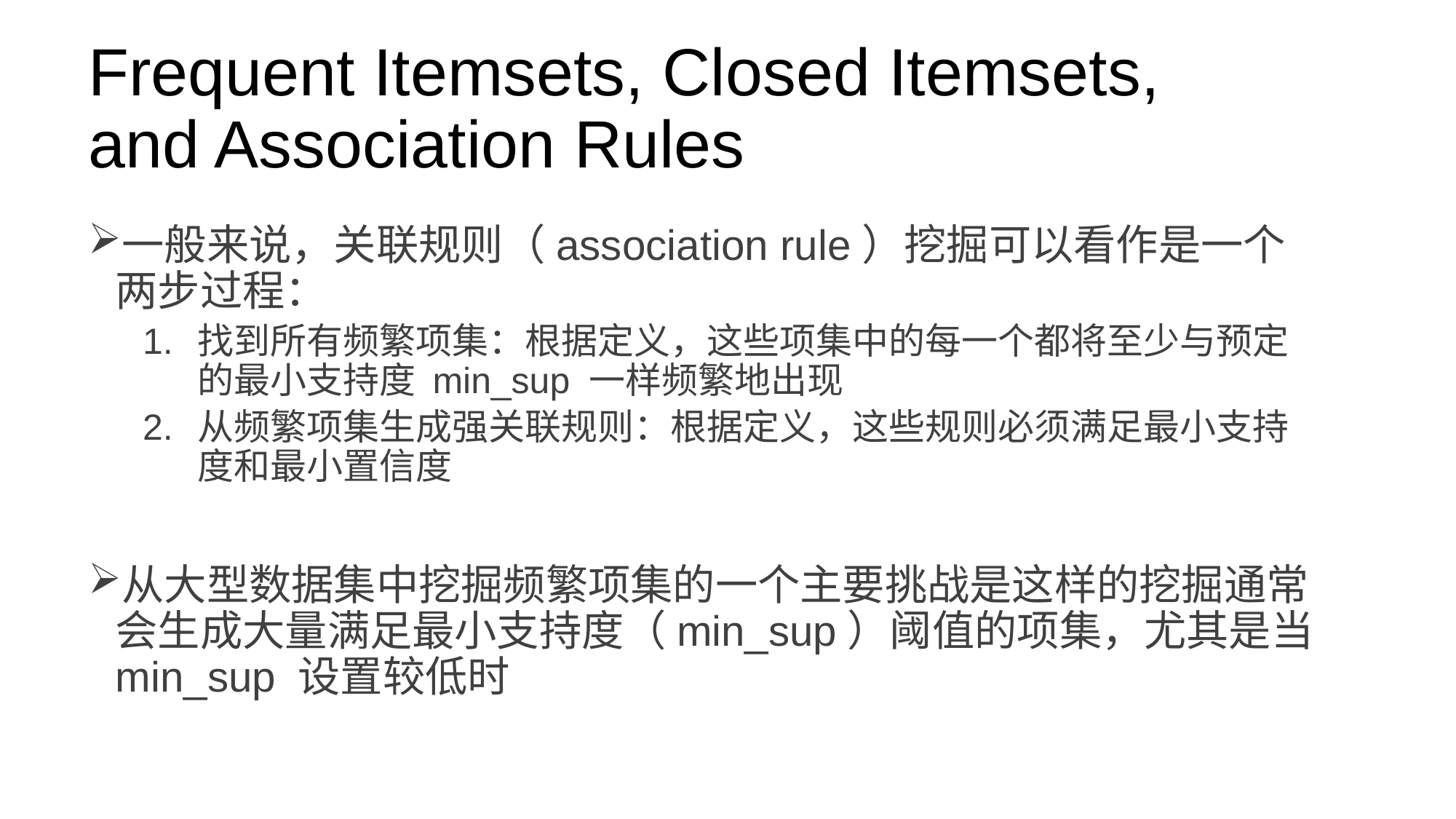

# Frequent Itemsets, Closed Itemsets, and Association Rules
一般来说，关联规则（association rule）挖掘可以看作是一个两步过程：
找到所有频繁项集：根据定义，这些项集中的每一个都将至少与预定的最小支持度 min_sup 一样频繁地出现
从频繁项集生成强关联规则：根据定义，这些规则必须满足最小支持度和最小置信度

从大型数据集中挖掘频繁项集的一个主要挑战是这样的挖掘通常会生成大量满足最小支持度（min_sup）阈值的项集，尤其是当 min_sup 设置较低时